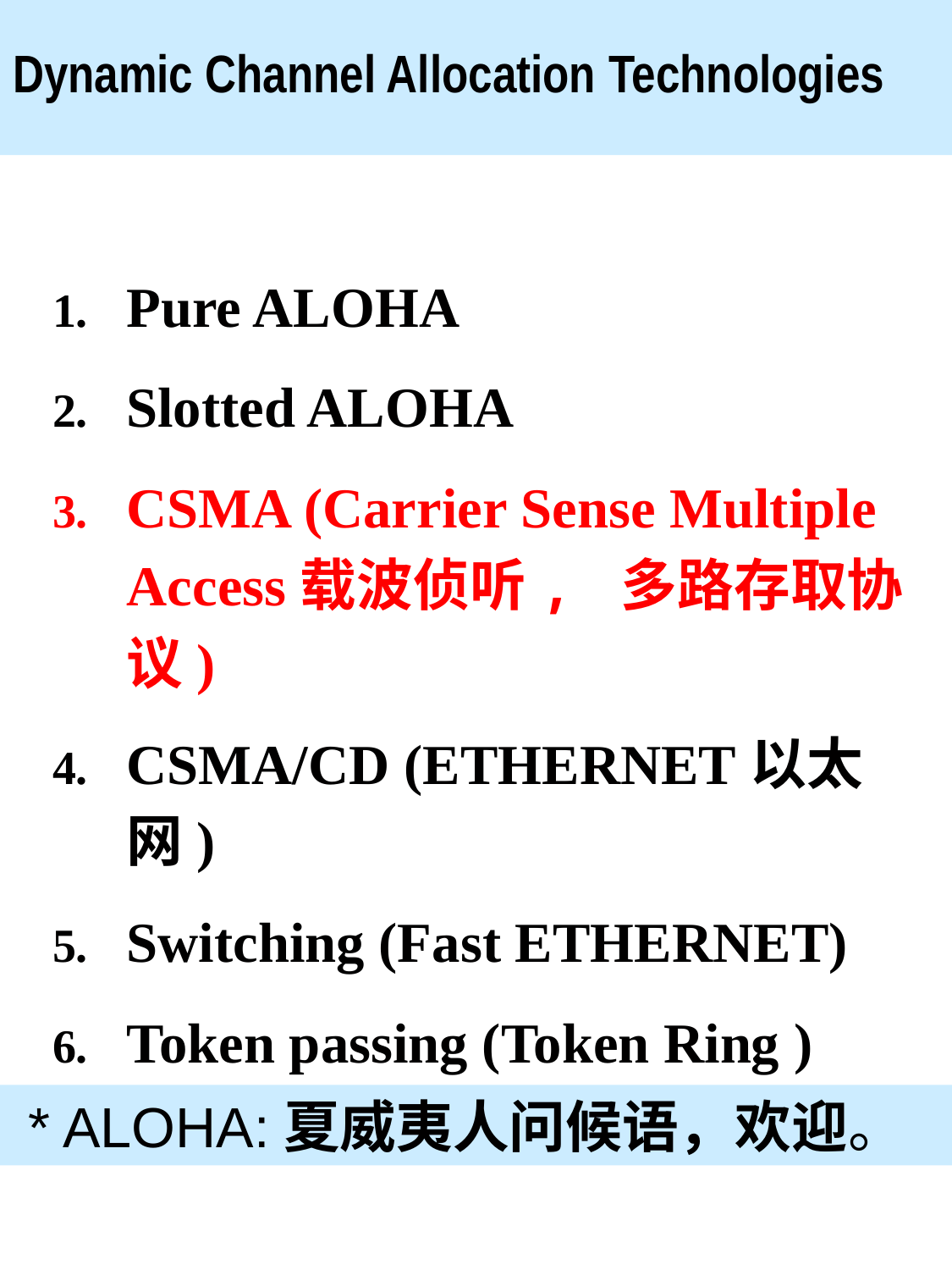

Dynamic Channel Allocation Technologies
Pure ALOHA
Slotted ALOHA
CSMA (Carrier Sense Multiple Access载波侦听, 多路存取协议)
CSMA/CD (ETHERNET以太网)
Switching (Fast ETHERNET)
Token passing (Token Ring )
 * ALOHA:夏威夷人问候语，欢迎。